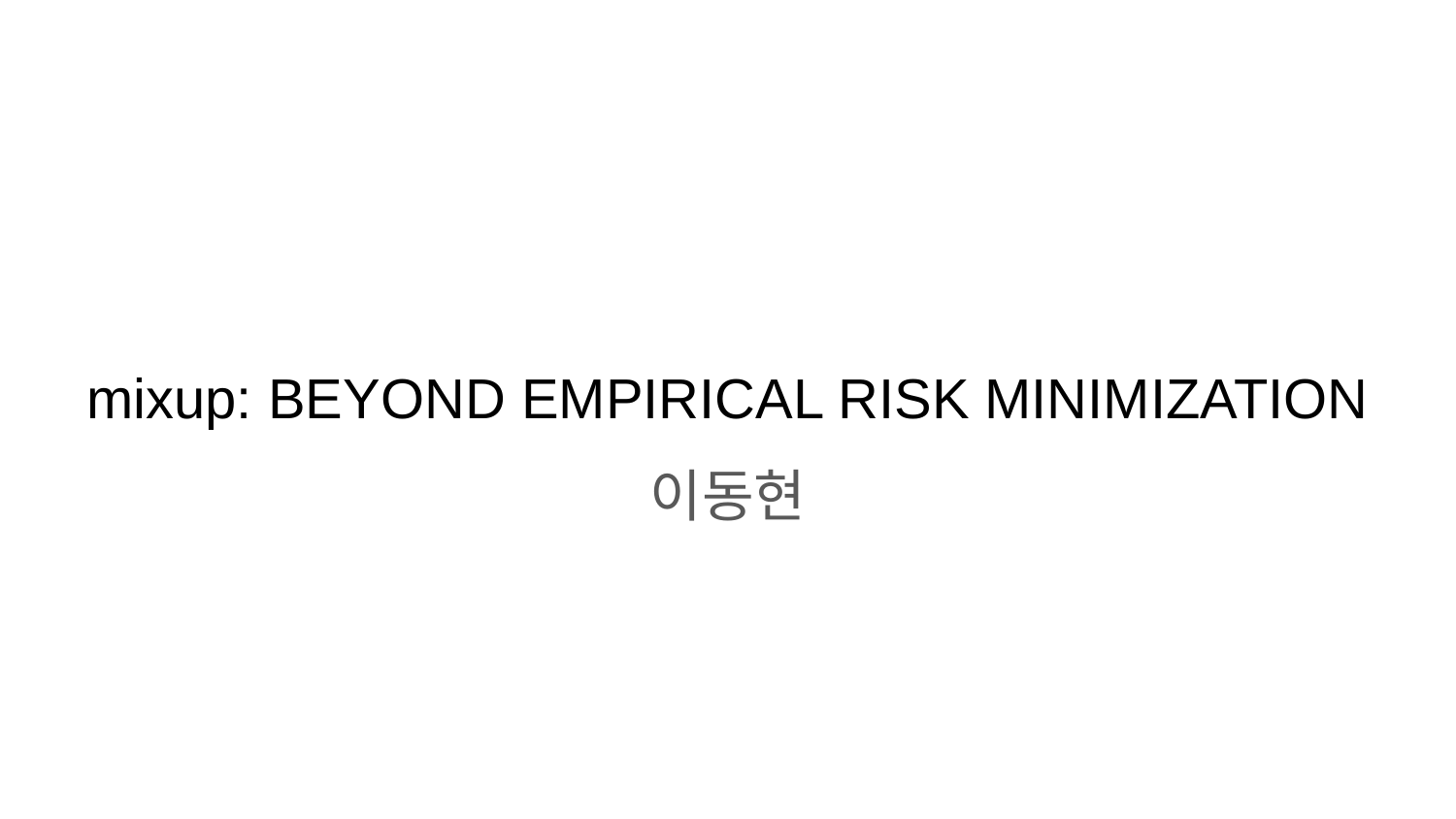

# mixup: BEYOND EMPIRICAL RISK MINIMIZATION
이동현